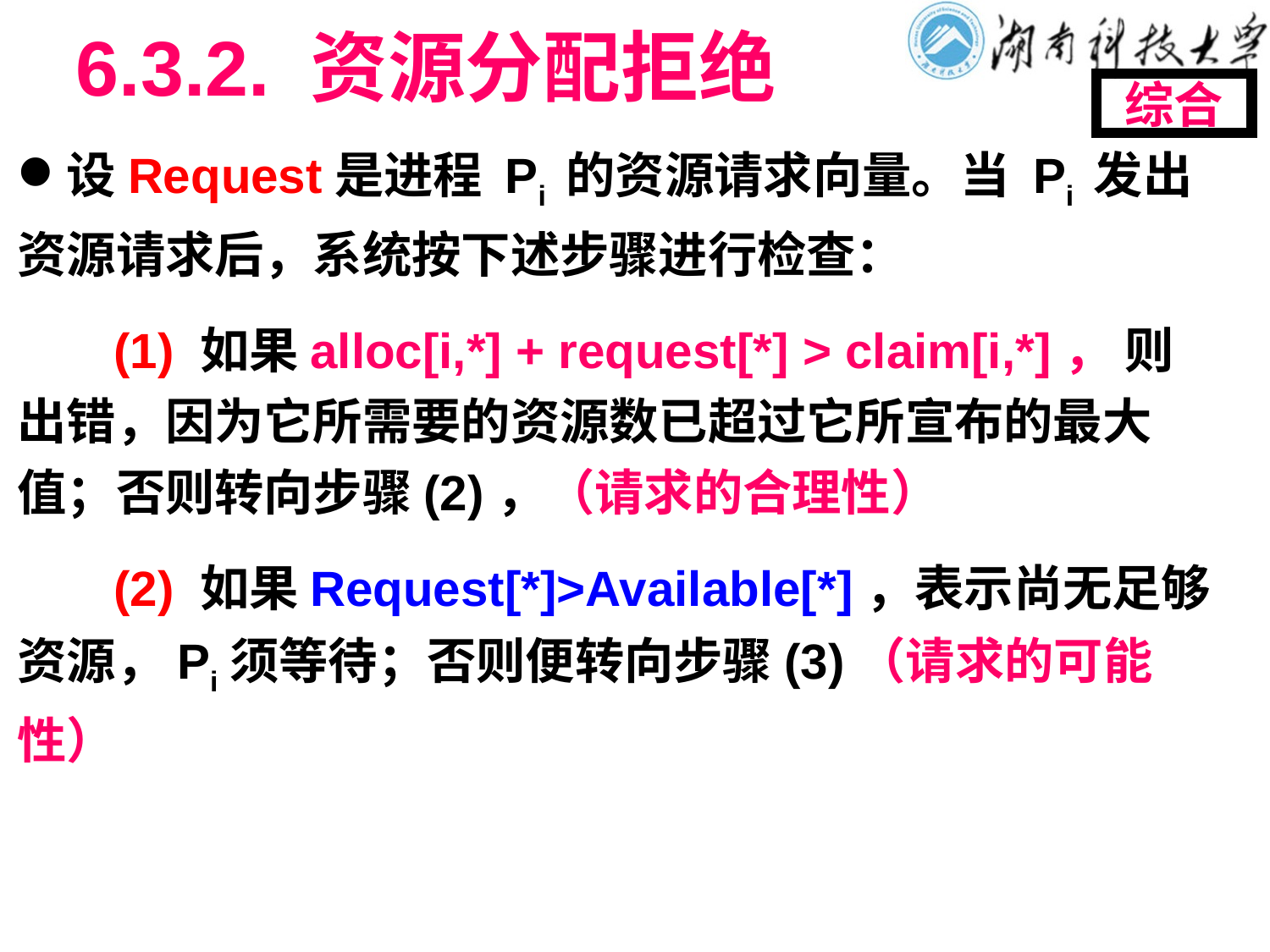

# 6.3.2. 资源分配拒绝
综合

设Request是进程 Pi 的资源请求向量。当 Pi 发出资源请求后，系统按下述步骤进行检查：
       (1) 如果alloc[i,*] + request[*] > claim[i,*]， 则出错，因为它所需要的资源数已超过它所宣布的最大值；否则转向步骤(2)，（请求的合理性）
       (2) 如果Request[*]>Available[*]，表示尚无足够资源，Pi须等待；否则便转向步骤(3)（请求的可能性）